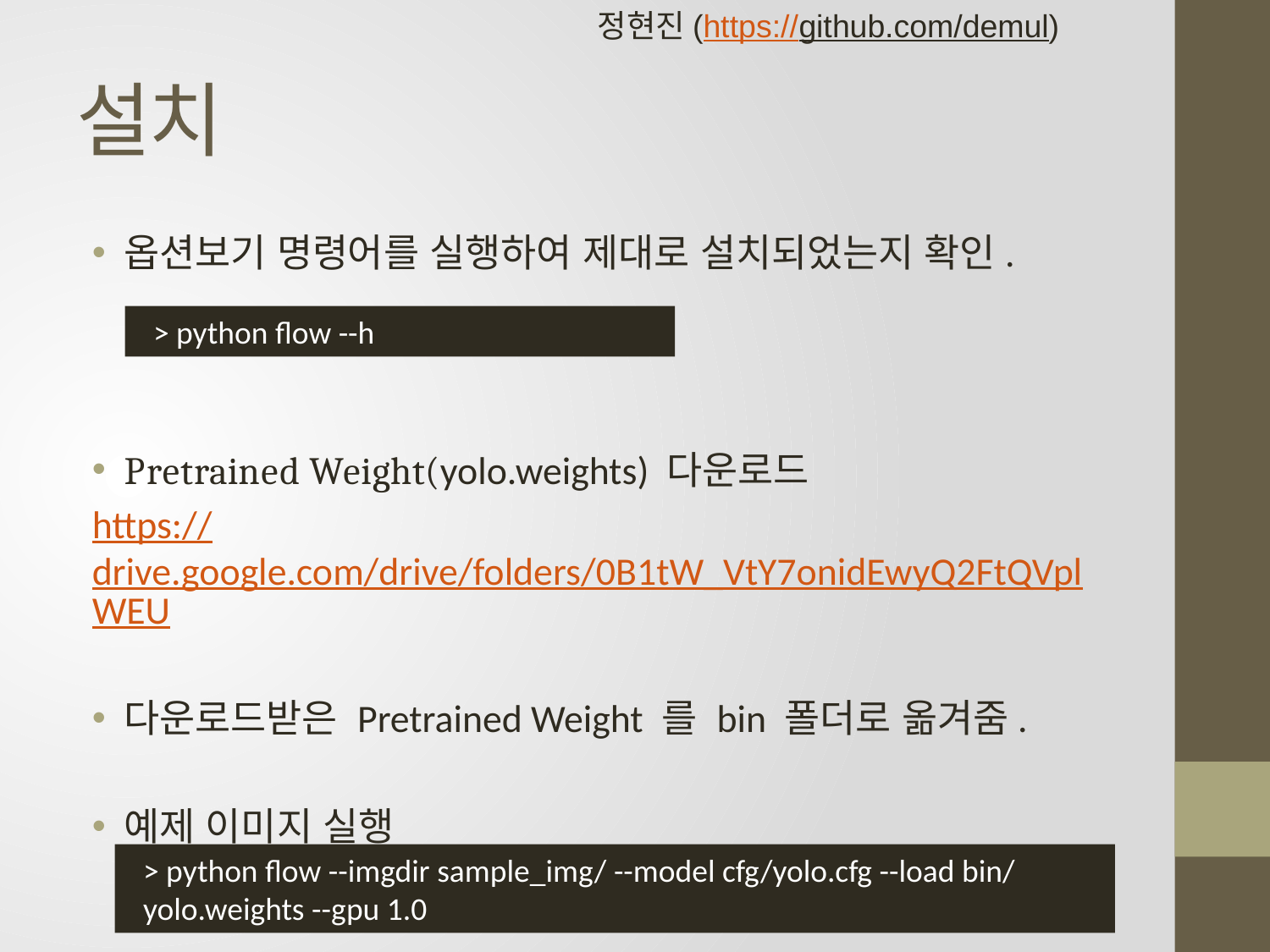

정현진(https://github.com/demul)

# 설치
옵션보기 명령어를 실행하여 제대로 설치되었는지 확인.

Pretrained Weight(yolo.weights) 다운로드
https://drive.google.com/drive/folders/0B1tW_VtY7onidEwyQ2FtQVplWEU

다운로드받은 Pretrained Weight 를 bin 폴더로 옮겨줌.

예제 이미지 실행

> python flow --h
> python flow --imgdir sample_img/ --model cfg/yolo.cfg --load bin/yolo.weights --gpu 1.0